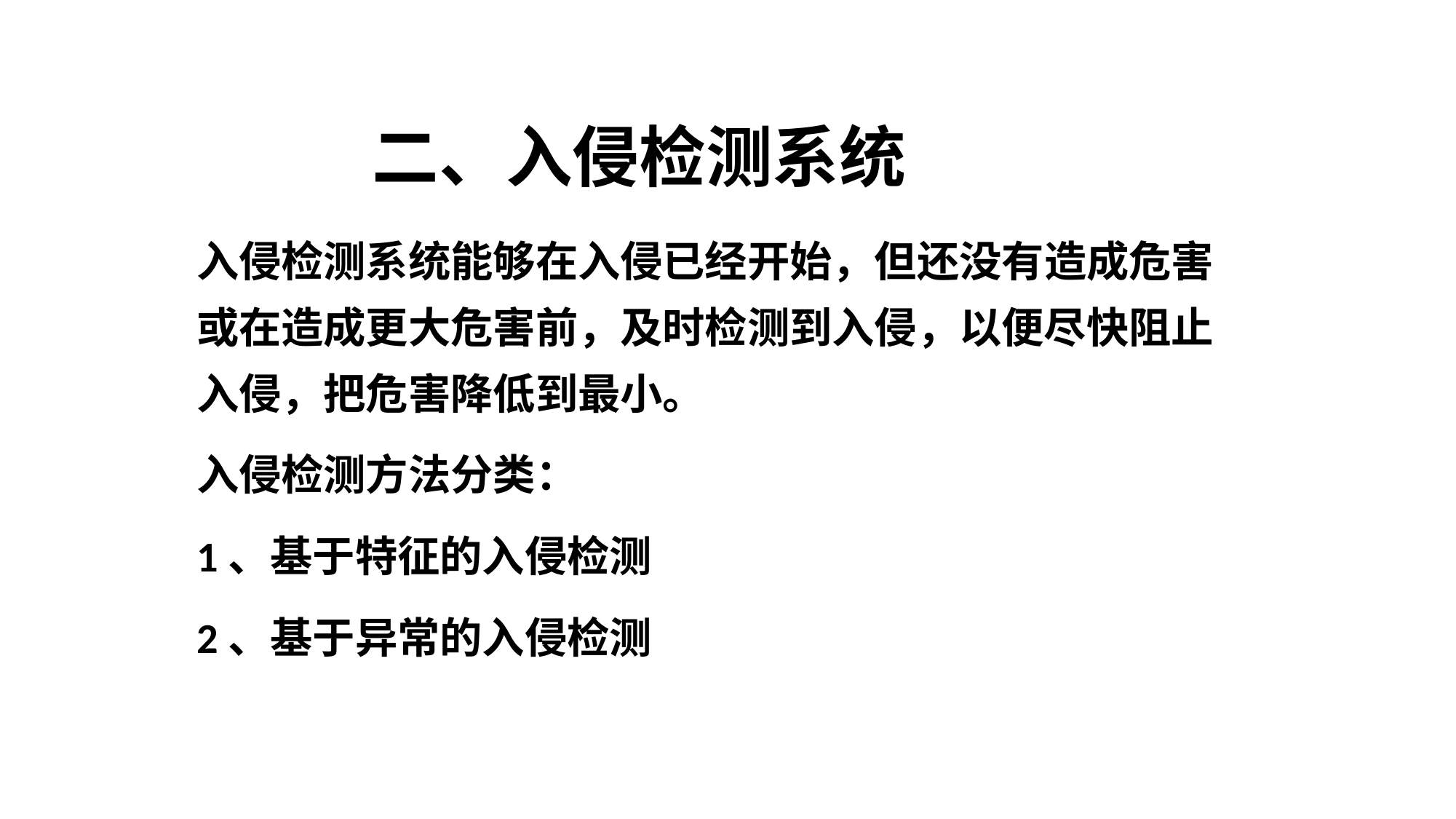

# 二、入侵检测系统
入侵检测系统能够在入侵已经开始，但还没有造成危害或在造成更大危害前，及时检测到入侵，以便尽快阻止入侵，把危害降低到最小。
入侵检测方法分类：
1、基于特征的入侵检测
2、基于异常的入侵检测